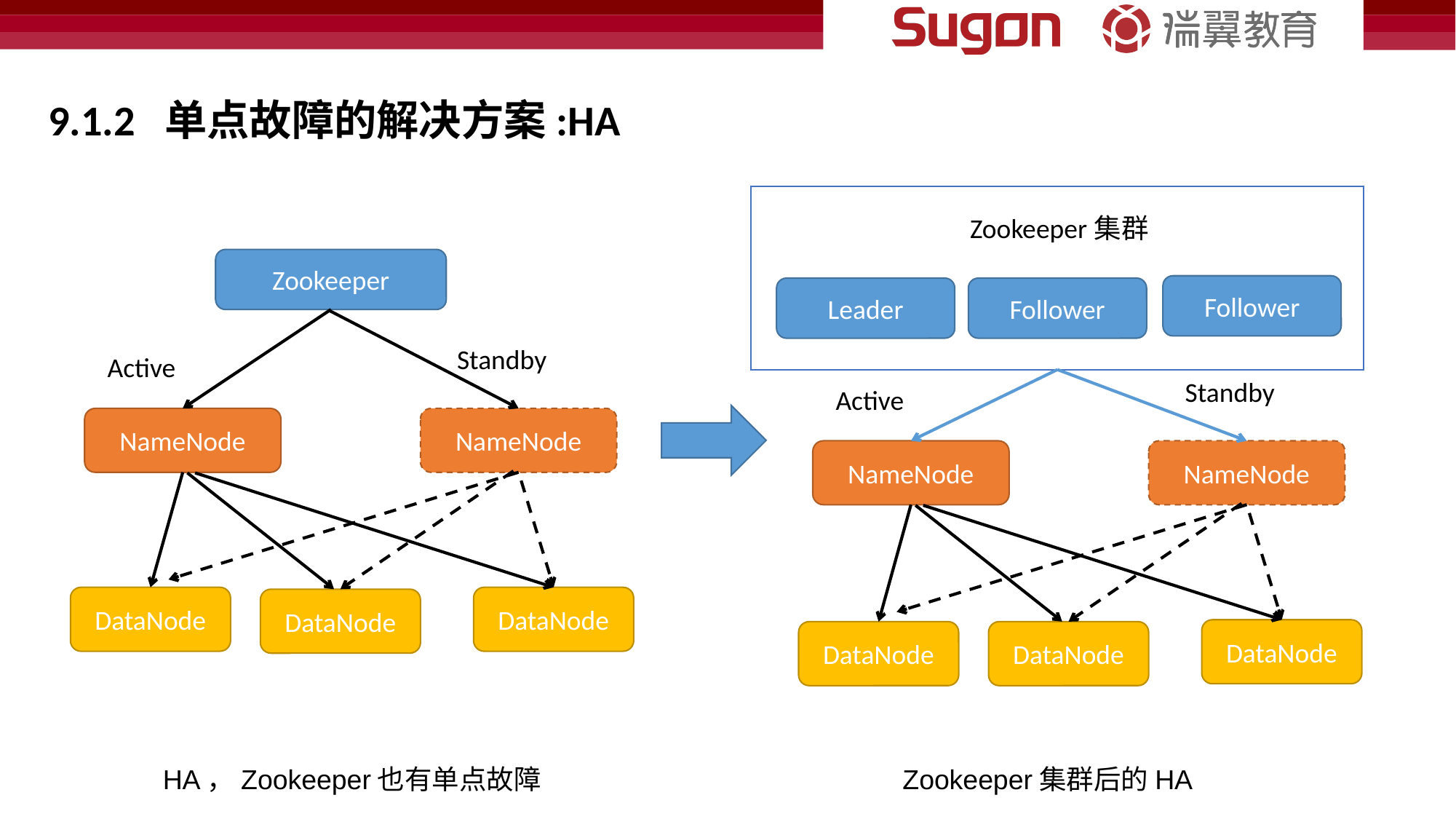

9.1.2  单点故障的解决方案:HA

Zookeeper集群
Zookeeper
Follower
Leader
Follower
Standby
Active
Standby
Active

NameNode
NameNode
NameNode
NameNode
DataNode
DataNode
DataNode
DataNode
DataNode
DataNode
HA，Zookeeper也有单点故障
Zookeeper集群后的HA